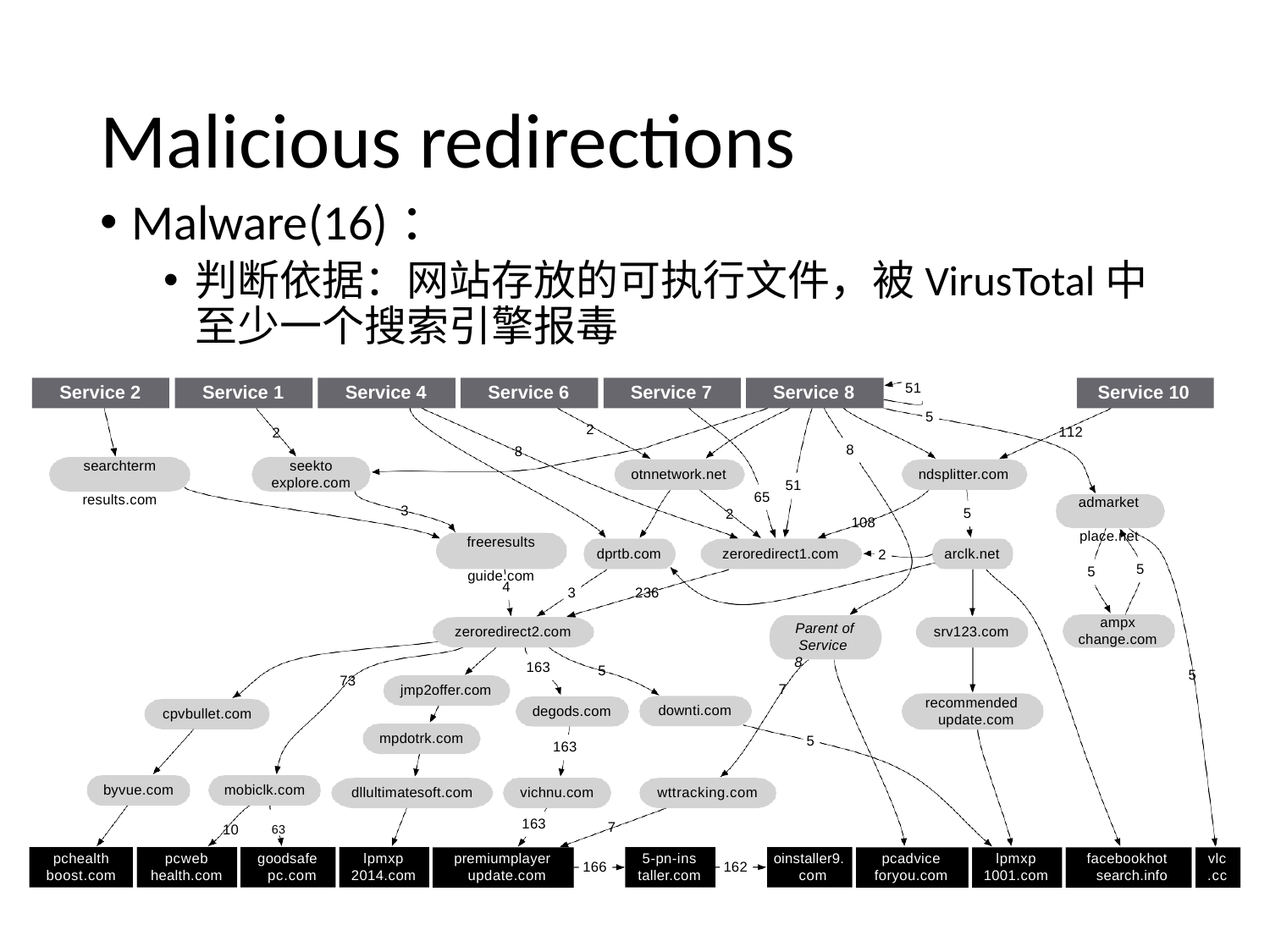

# Malicious redirections
Malware(16)：
判断依据：网站存放的可执行文件，被VirusTotal中至少一个搜索引擎报毒

51
Service 2
Service 1
Service 4
Service 6
Service 7
Service 8
Service 10
5
2
112
2
8
8
searchterm  results.com
seekto  explore.com
otnnetwork.net
ndsplitter.com
51
65
admarket  place.net
3
5
2
108
freeresults  guide.com
dprtb.com
zeroredirect1.com
arclk.net
2
5
5
4
3
236
ampx  change.com
Parent of  Service 8
zeroredirect2.com
srv123.com
163
5
5
73
7
jmp2offer.com
recommended  update.com
downti.com
degods.com
cpvbullet.com
mpdotrk.com
5
163
byvue.com
mobiclk.com
dllultimatesoft.com
vichnu.com
wttracking.com
10	63
163
7
pchealth  boost.com
pcweb  health.com
goodsafe  pc.com
lpmxp  2014.com
5-pn-ins  taller.com
oinstaller9.  com
premiumplayer  update.com
pcadvice  foryou.com
lpmxp  1001.com
facebookhot  search.info
vlc
.cc
162
166